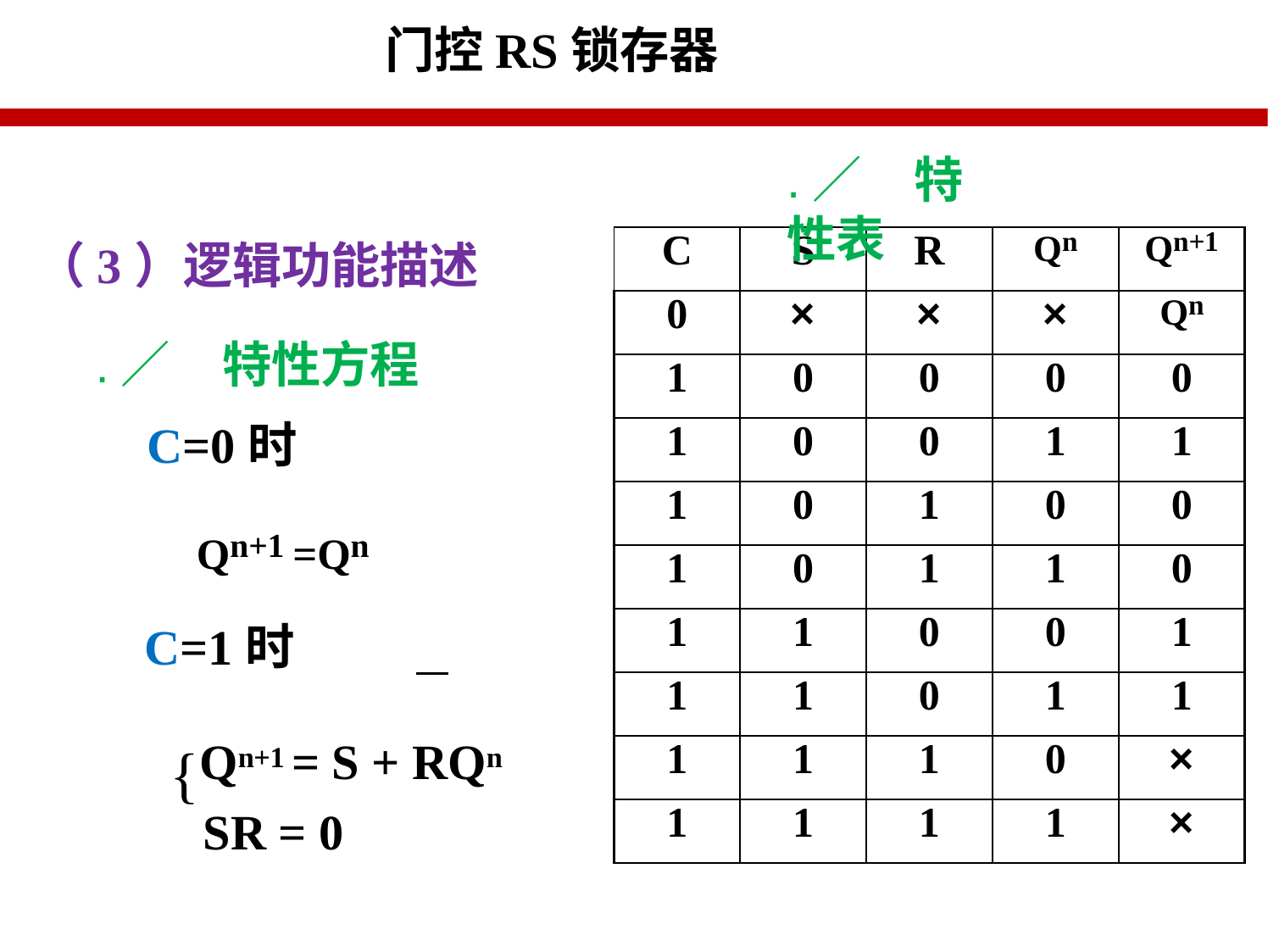

# 门控RS锁存器
.／	特性表
| C | S | R | Qn | Qn+1 |
| --- | --- | --- | --- | --- |
| 0 | × | × | × | Qn |
| 1 | 0 | 0 | 0 | 0 |
| 1 | 0 | 0 | 1 | 1 |
| 1 | 0 | 1 | 0 | 0 |
| 1 | 0 | 1 | 1 | 0 |
| 1 | 1 | 0 | 0 | 1 |
| 1 | 1 | 0 | 1 | 1 |
| 1 | 1 | 1 | 0 | × |
| 1 | 1 | 1 | 1 | × |
（3）逻辑功能描述
.／	特性方程
C=0时
Qn+1 =Qn

C=1时
{Qn+1 = S + RQn  SR = 0